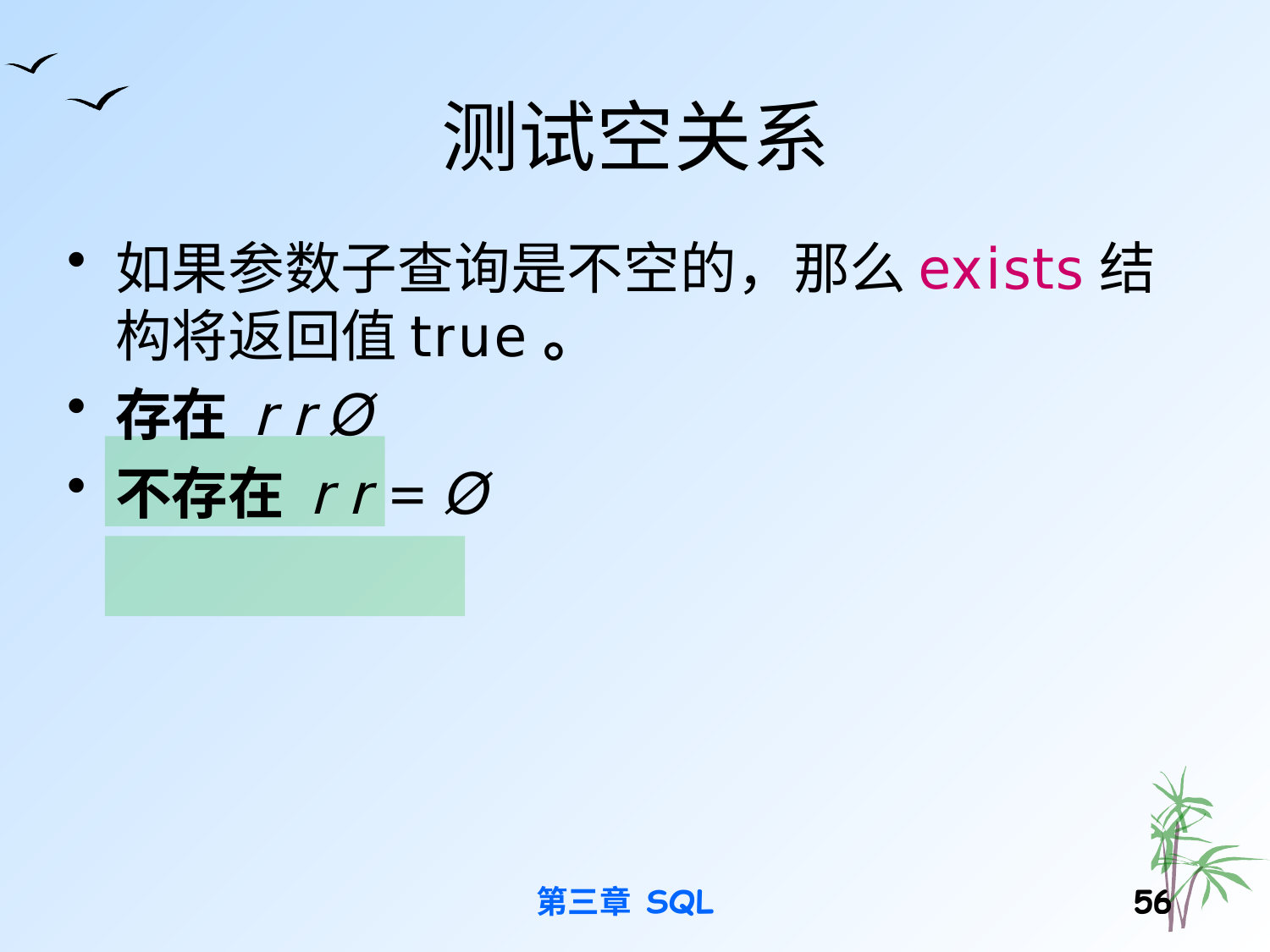

# 测试空关系
如果参数子查询是不空的，那么exists结构将返回值true。
存在 r r Ø
不存在 r r = Ø

第三章 SQL
56